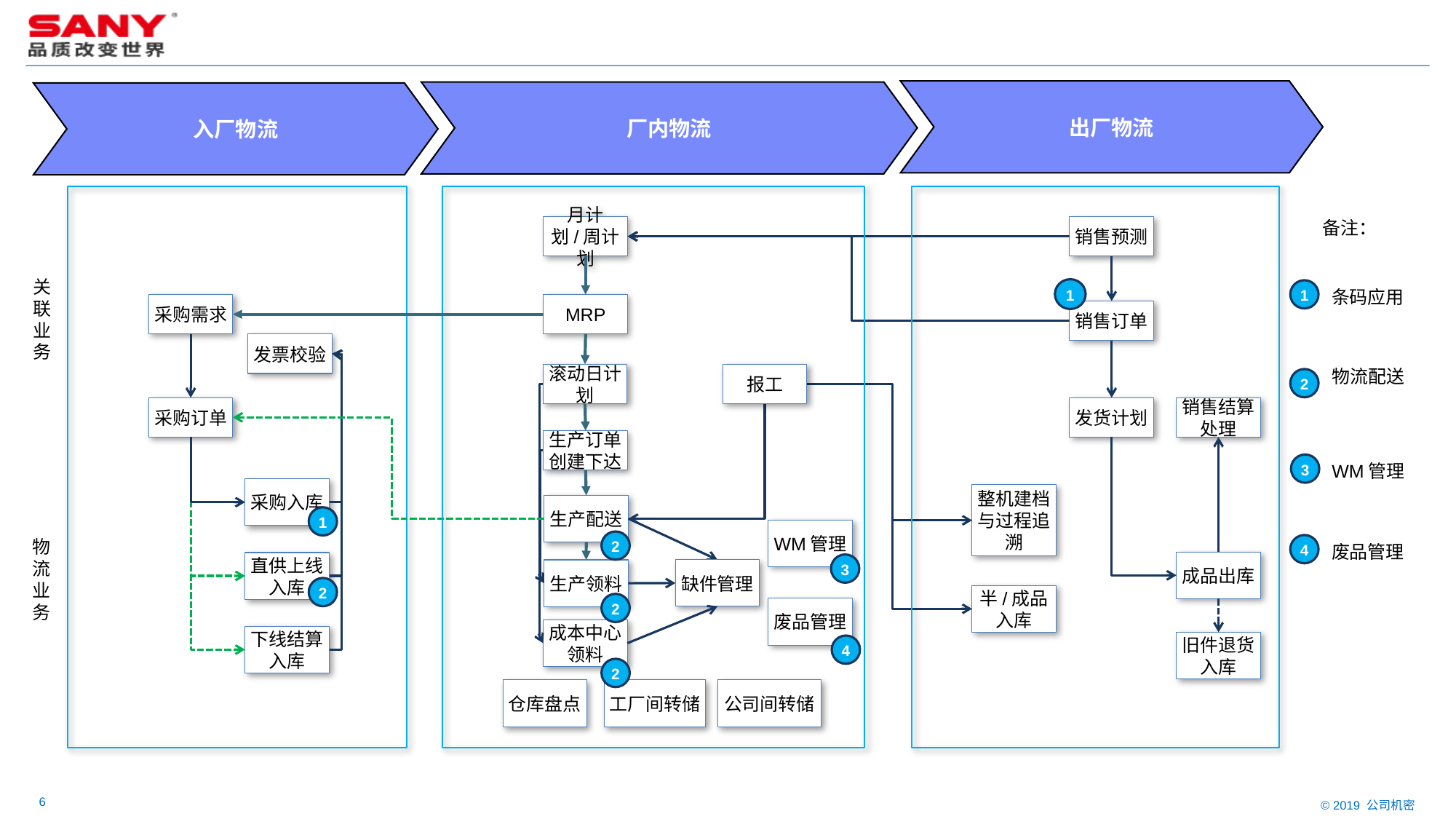

出厂物流
厂内物流
入厂物流

备注：
销售预测
月计划/周计划
关联业务
1
1
条码应用
采购需求
MRP
销售订单
发票校验
物流配送
滚动日计划
报工
2
销售结算处理
发货计划
采购订单
生产订单
创建下达
3
WM管理
采购入库
整机建档与过程追溯
生产配送
1
WM管理
物流业务
2
4
废品管理
成品出库
直供上线入库
3
缺件管理
生产领料
2
半/成品入库
2
废品管理
成本中心领料
下线结算入库
旧件退货入库
4
2
仓库盘点
工厂间转储
公司间转储